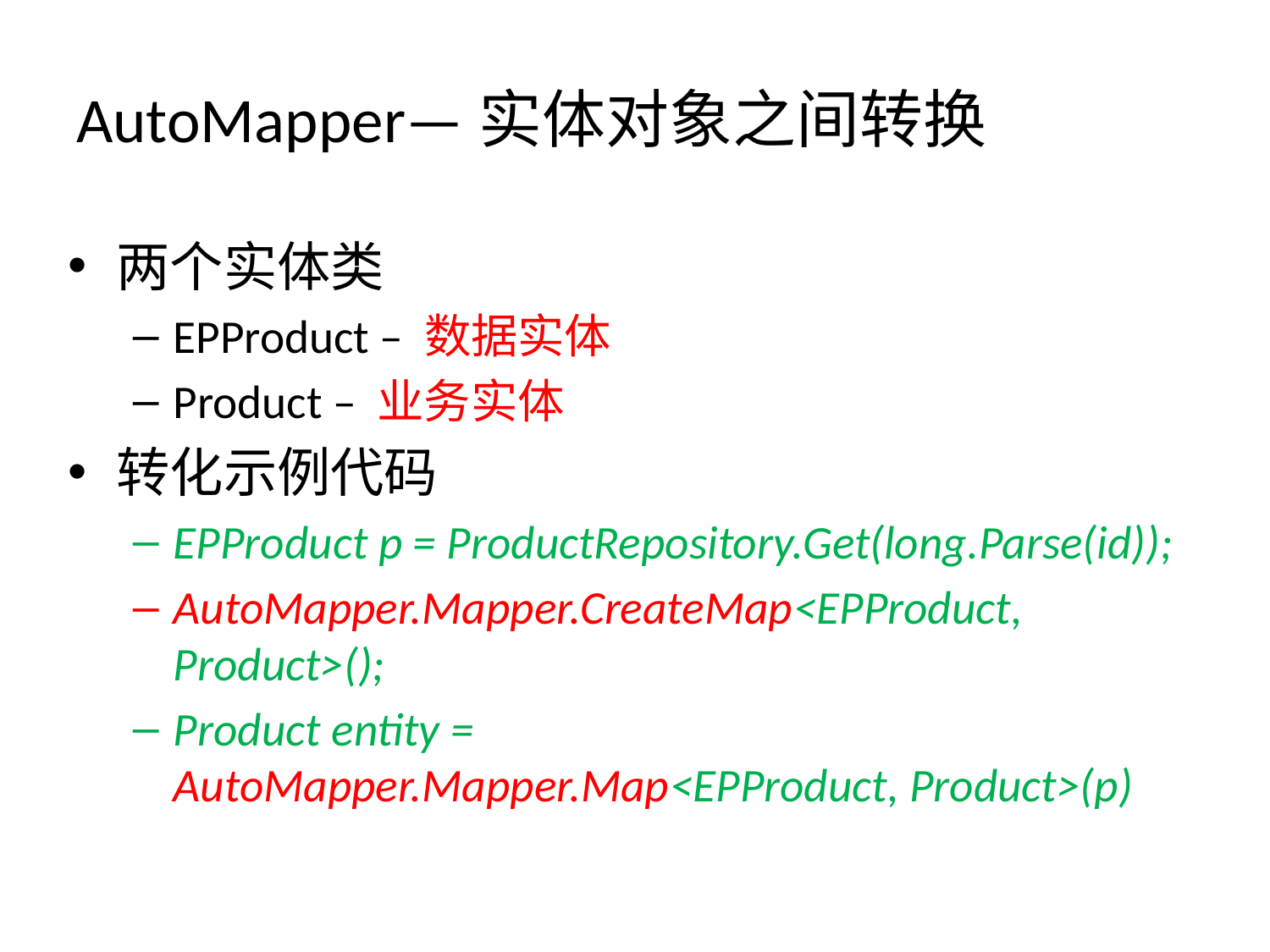

# AutoMapper—实体对象之间转换
两个实体类
EPProduct – 数据实体
Product – 业务实体
转化示例代码
EPProduct p = ProductRepository.Get(long.Parse(id));
AutoMapper.Mapper.CreateMap<EPProduct, Product>();
Product entity = AutoMapper.Mapper.Map<EPProduct, Product>(p)